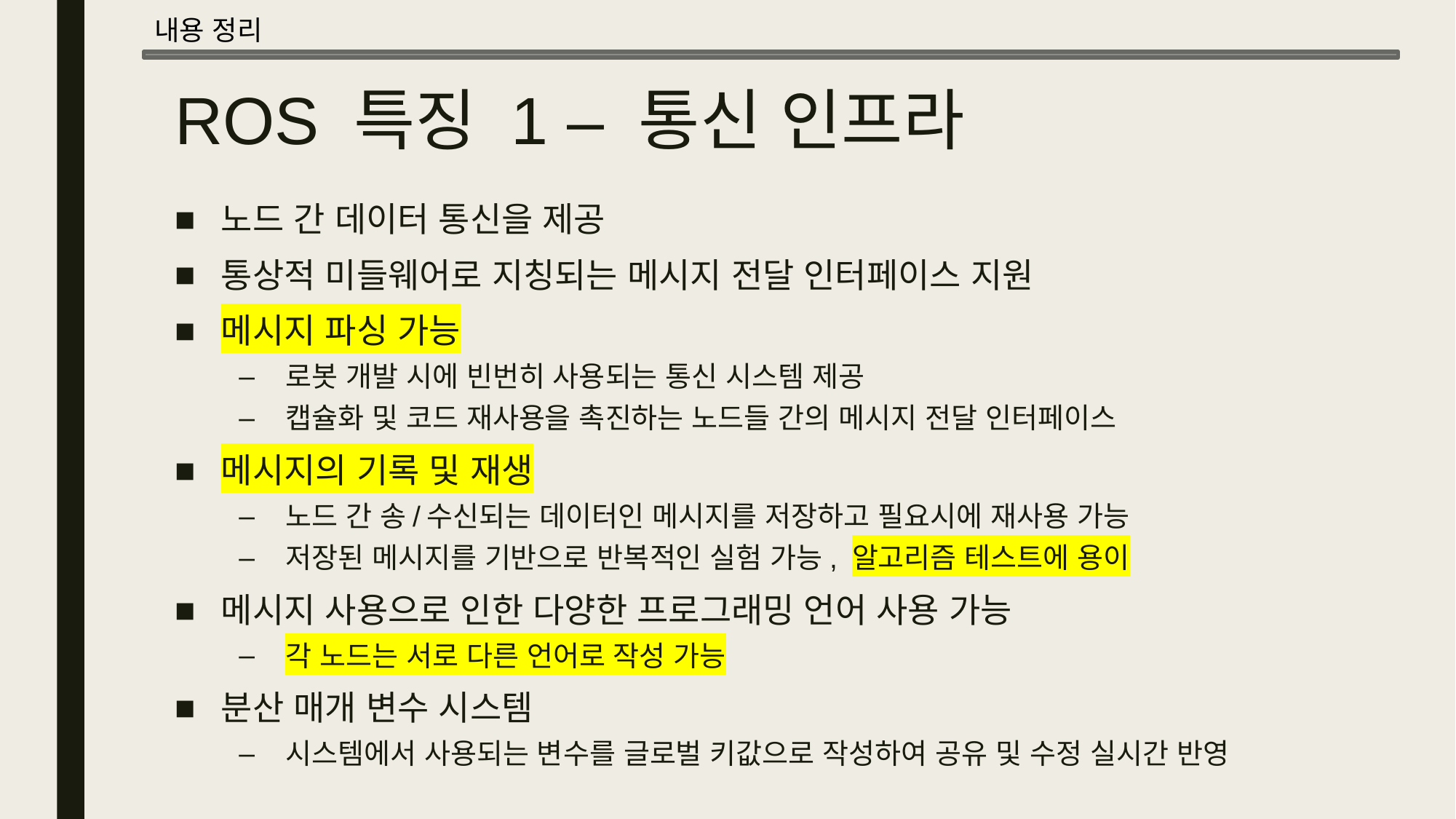

내용 정리

# ROS 특징 1 – 통신 인프라
노드 간 데이터 통신을 제공
통상적 미들웨어로 지칭되는 메시지 전달 인터페이스 지원
메시지 파싱 가능
로봇 개발 시에 빈번히 사용되는 통신 시스템 제공
캡슐화 및 코드 재사용을 촉진하는 노드들 간의 메시지 전달 인터페이스
메시지의 기록 및 재생
노드 간 송/수신되는 데이터인 메시지를 저장하고 필요시에 재사용 가능
저장된 메시지를 기반으로 반복적인 실험 가능, 알고리즘 테스트에 용이
메시지 사용으로 인한 다양한 프로그래밍 언어 사용 가능
각 노드는 서로 다른 언어로 작성 가능
분산 매개 변수 시스템
시스템에서 사용되는 변수를 글로벌 키값으로 작성하여 공유 및 수정 실시간 반영